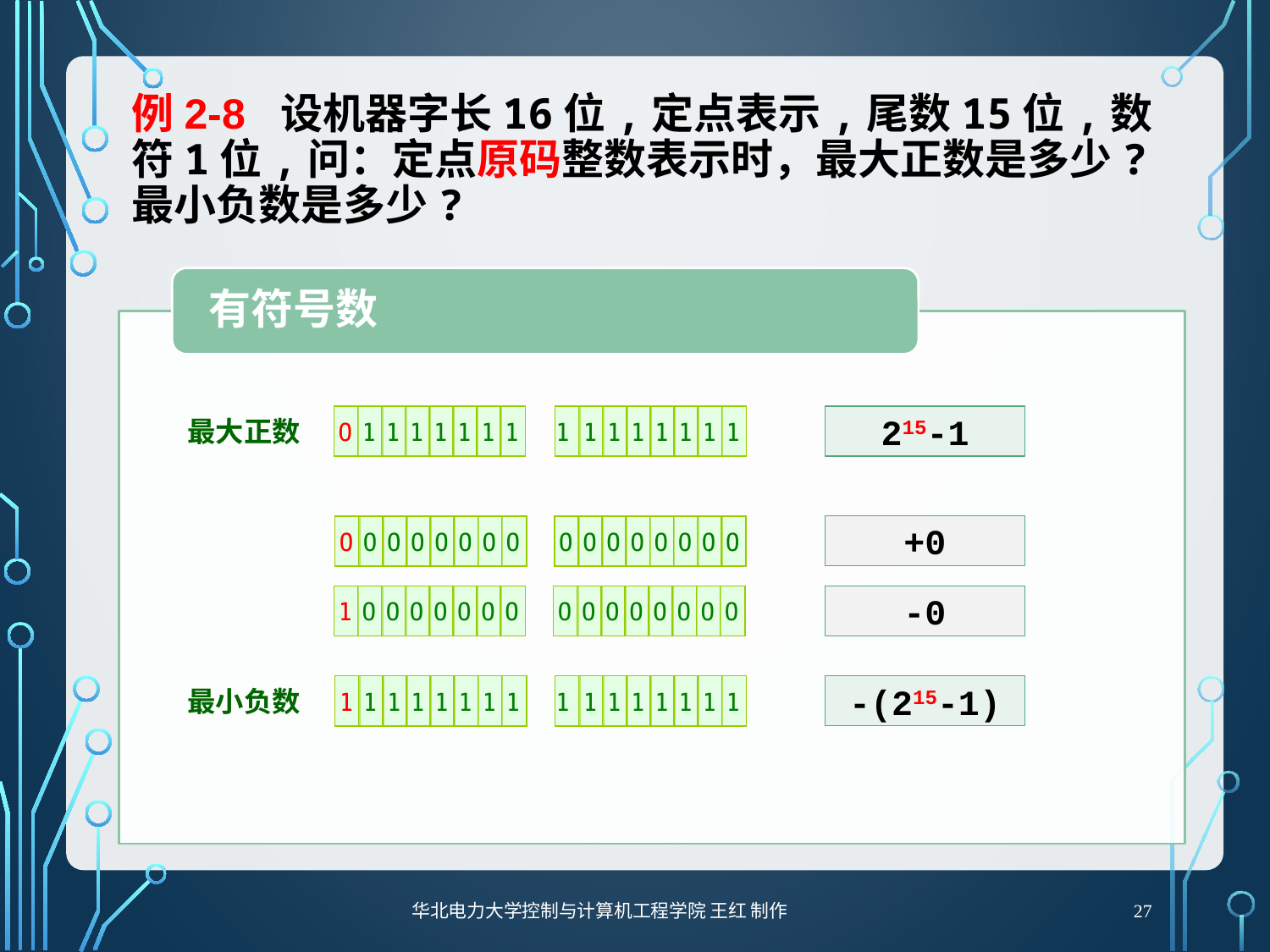

# 例2-8 设机器字长16位,定点表示,尾数15位,数符1位,问：定点原码整数表示时，最大正数是多少?最小负数是多少?

有符号数
0
1
1
1
1
1
1
1
1
1
1
1
1
1
1
1
215-1
最大正数
0
0
0
0
0
0
0
0
0
0
0
0
0
0
0
0
+0
1
0
0
0
0
0
0
0
0
0
0
0
0
0
0
0
-0
1
1
1
1
1
1
1
1
1
1
1
1
1
1
1
1
-(215-1)
最小负数
27
华北电力大学控制与计算机工程学院 王红 制作